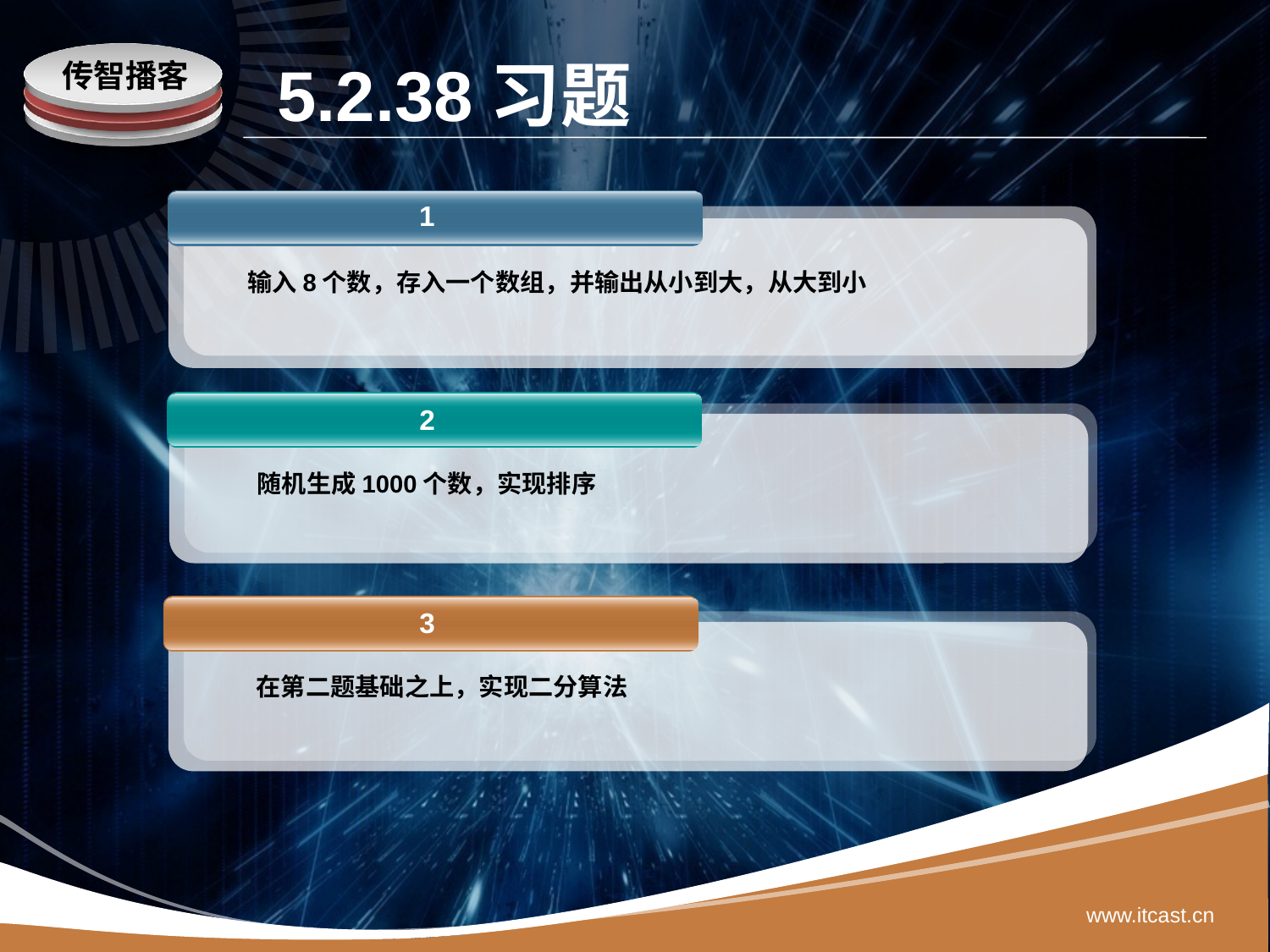

# 5.2.38习题

 1

输入8个数，存入一个数组，并输出从小到大，从大到小

 2

随机生成1000个数，实现排序

 3

在第二题基础之上，实现二分算法
www.itcast.cn